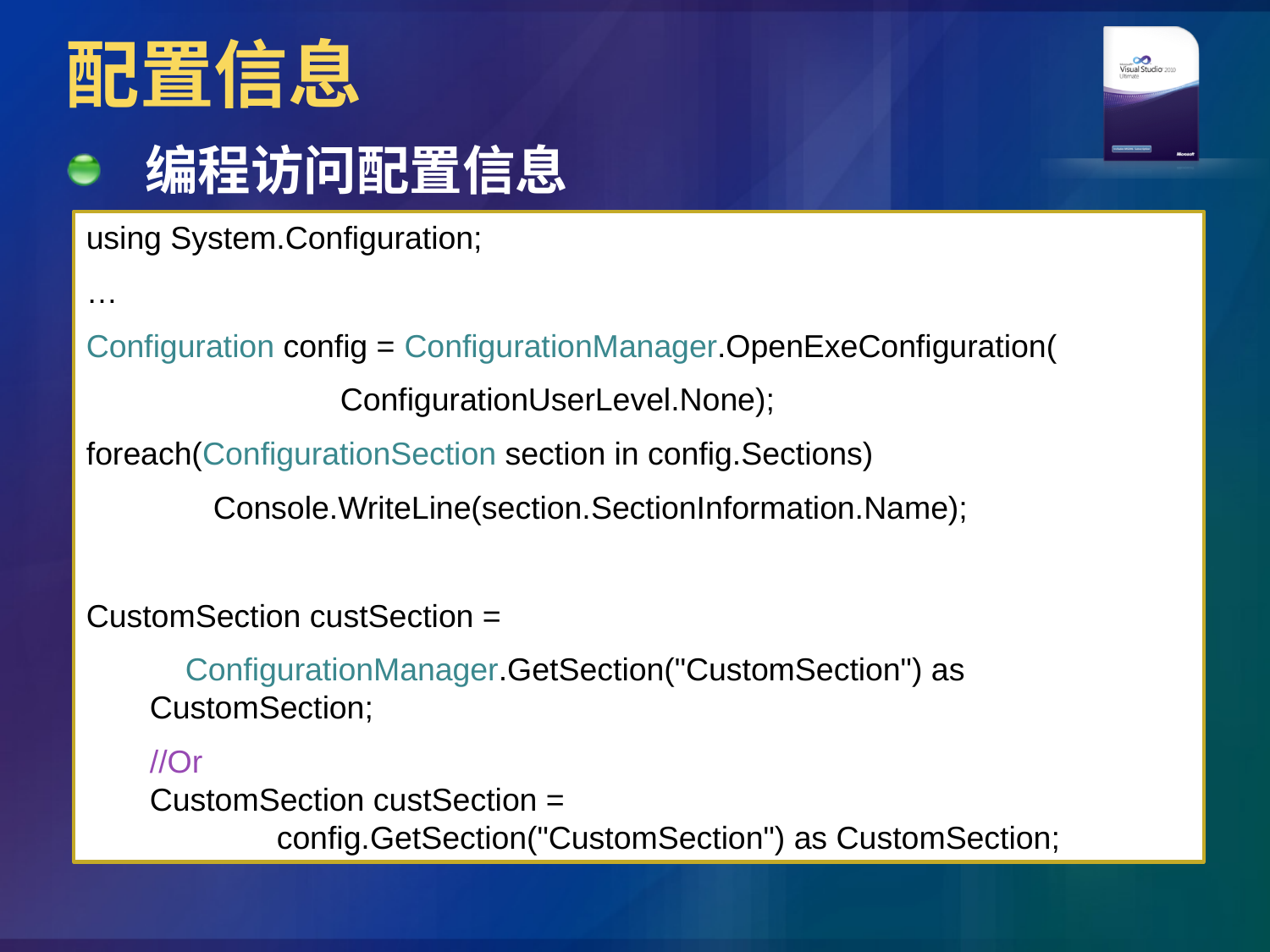

# 配置信息
编程访问配置信息
using System.Configuration;
…
Configuration config = ConfigurationManager.OpenExeConfiguration(
		ConfigurationUserLevel.None);
foreach(ConfigurationSection section in config.Sections)
	Console.WriteLine(section.SectionInformation.Name);

CustomSection custSection =
    ConfigurationManager.GetSection("CustomSection") as 	CustomSection;
//Or
CustomSection custSection =
	config.GetSection("CustomSection") as CustomSection;